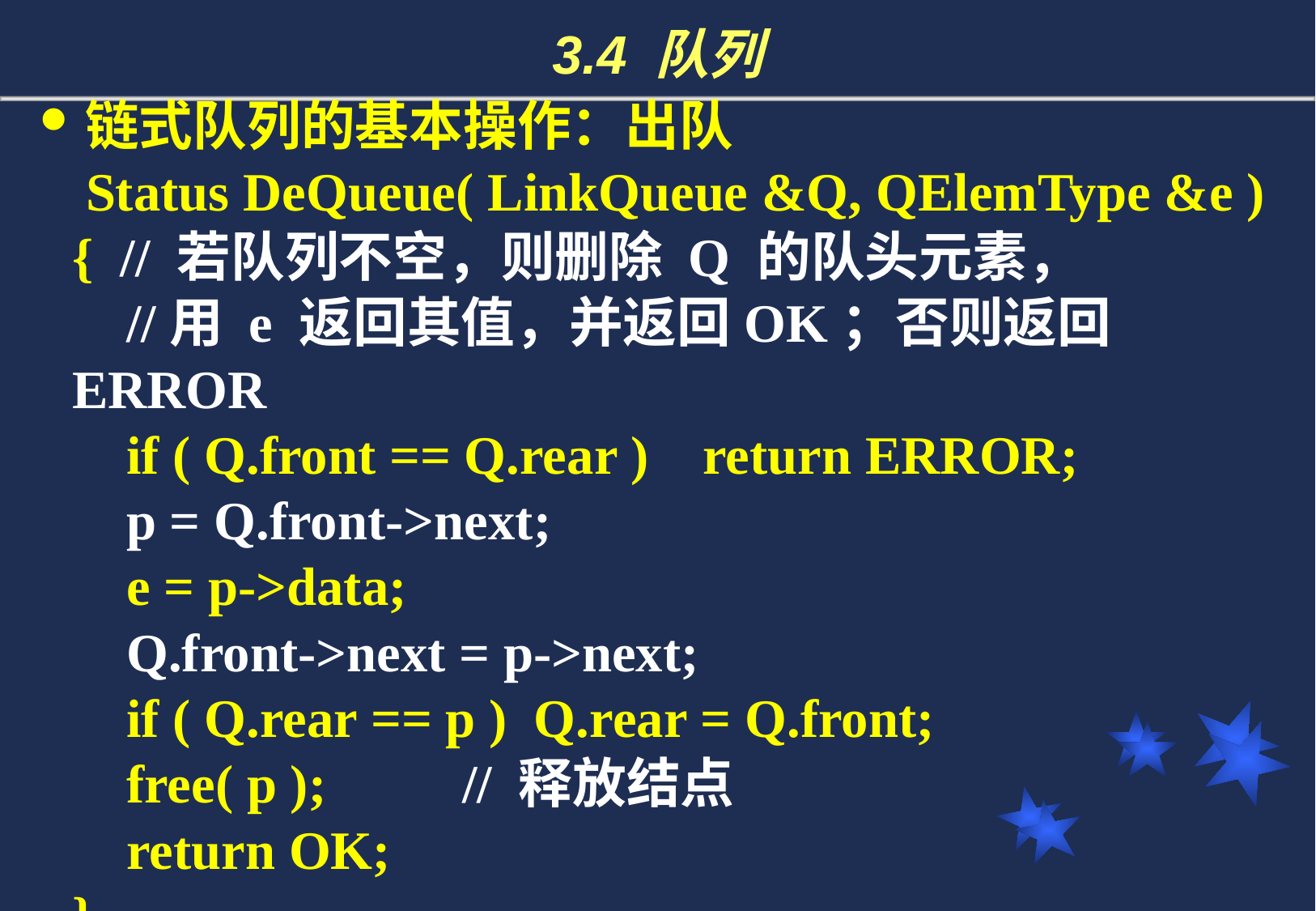

# 3.4 队列
链式队列的基本操作：出队
 Status DeQueue( LinkQueue &Q, QElemType &e ) {  // 若队列不空，则删除 Q 的队头元素，
    //用 e 返回其值，并返回OK；否则返回ERROR
    if ( Q.front == Q.rear )    return ERROR;
    p = Q.front->next;
    e = p->data;
    Q.front->next = p->next;
    if ( Q.rear == p )  Q.rear = Q.front;
    free( p );          // 释放结点
    return OK;
}